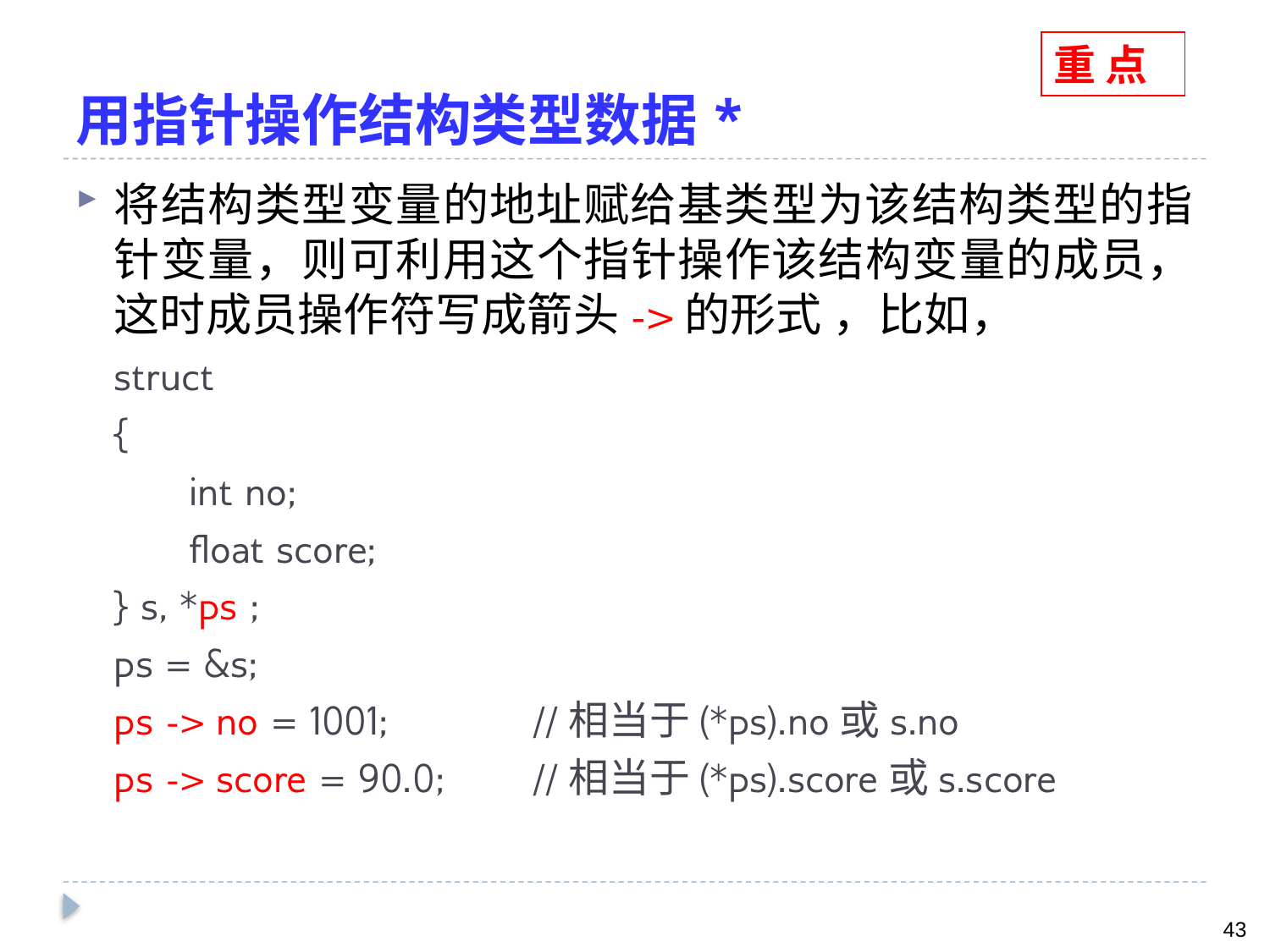

# 用指针操作结构类型数据*
重 点
将结构类型变量的地址赋给基类型为该结构类型的指针变量，则可利用这个指针操作该结构变量的成员，这时成员操作符写成箭头->的形式 ，比如，
struct
{
	   int no;
   	   float score;
} s, *ps ;
ps = &s;
ps -> no = 1001;		//相当于(*ps).no或s.no
ps -> score = 90.0; 	//相当于(*ps).score或s.score
43